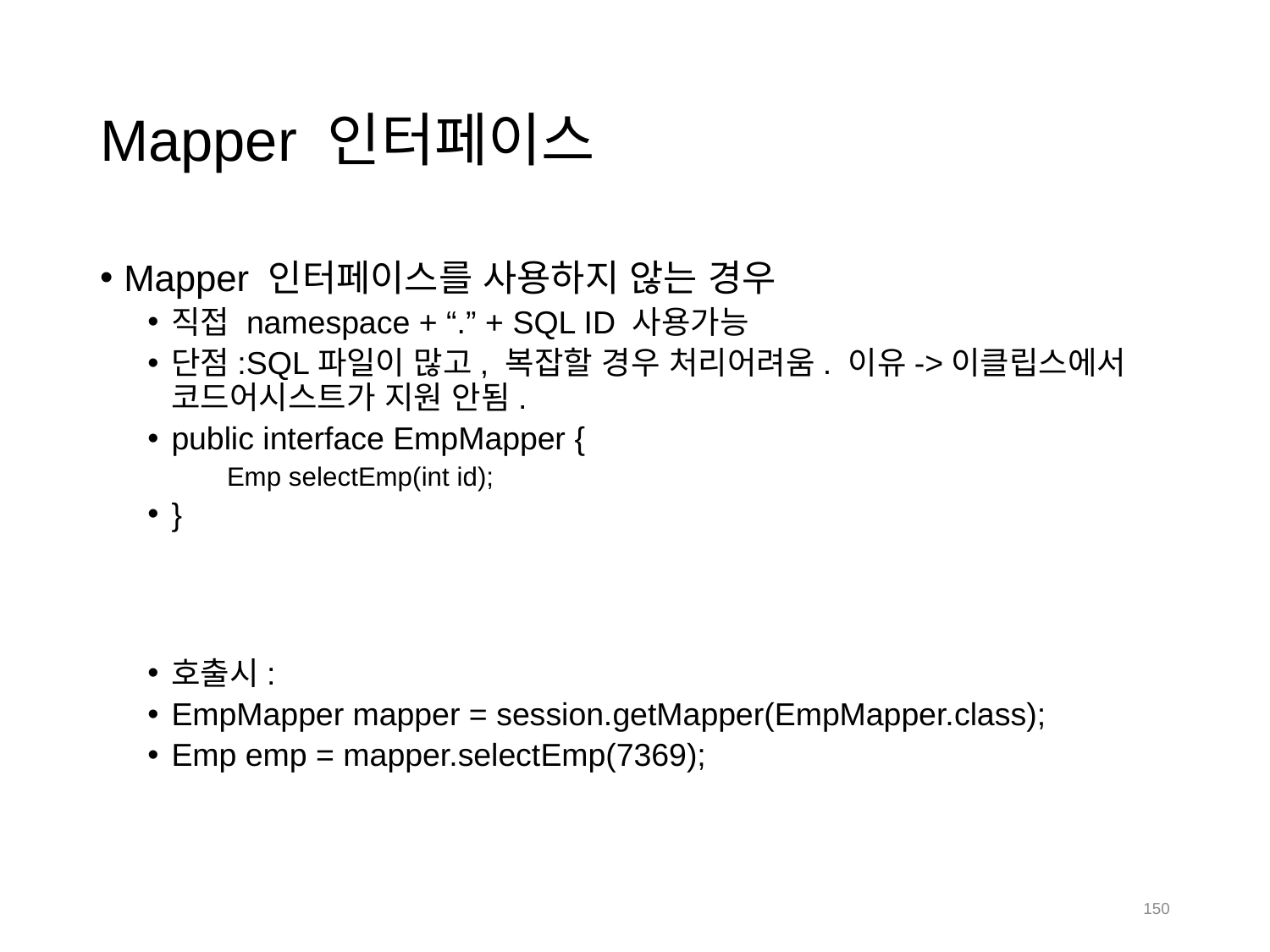

# Mapper 인터페이스
Mapper 인터페이스를 사용하지 않는 경우
직접 namespace + “.” + SQL ID 사용가능
단점:SQL파일이 많고, 복잡할 경우 처리어려움. 이유->이클립스에서 코드어시스트가 지원 안됨.
public interface EmpMapper {
Emp selectEmp(int id);
}

호출시:
EmpMapper mapper = session.getMapper(EmpMapper.class);
Emp emp = mapper.selectEmp(7369);

150